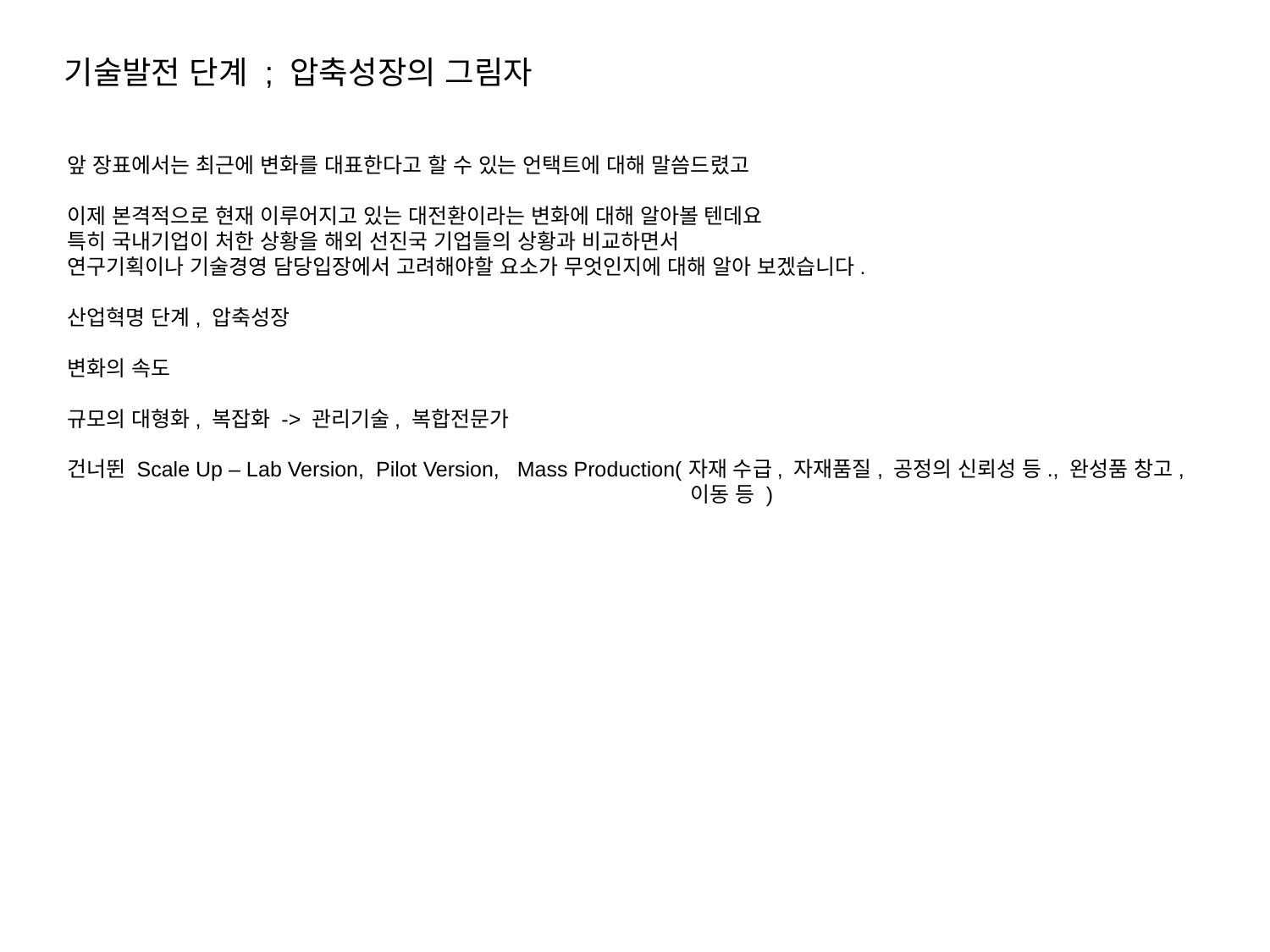

기술발전 단계 ; 압축성장의 그림자
앞 장표에서는 최근에 변화를 대표한다고 할 수 있는 언택트에 대해 말씀드렸고

이제 본격적으로 현재 이루어지고 있는 대전환이라는 변화에 대해 알아볼 텐데요
특히 국내기업이 처한 상황을 해외 선진국 기업들의 상황과 비교하면서
연구기획이나 기술경영 담당입장에서 고려해야할 요소가 무엇인지에 대해 알아 보겠습니다.

산업혁명 단계, 압축성장

변화의 속도

규모의 대형화, 복잡화 -> 관리기술, 복합전문가

건너뛴 Scale Up – Lab Version,  Pilot Version,   Mass Production(자재 수급, 자재품질, 공정의 신뢰성 등., 완성품 창고, 이동 등 )